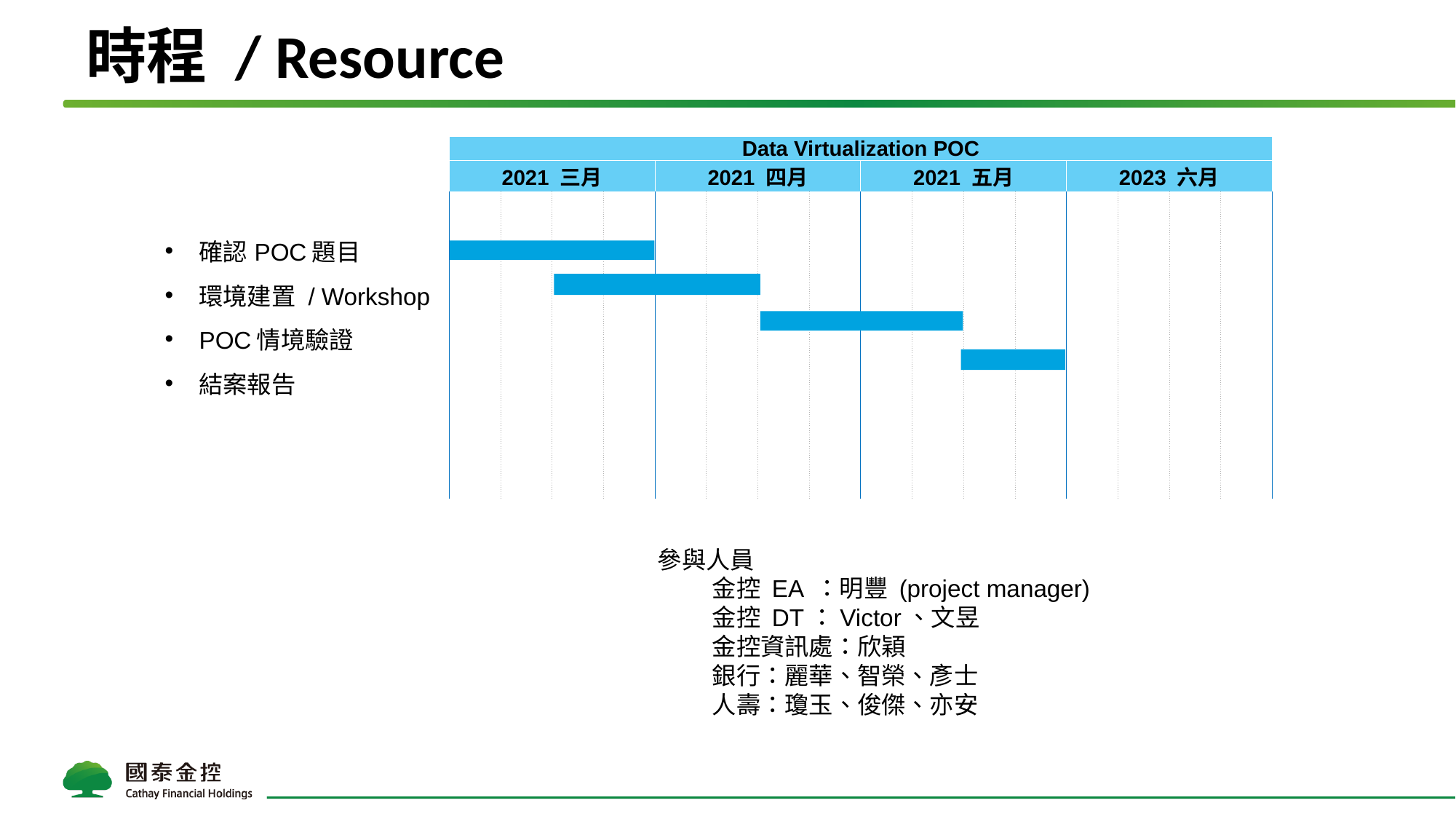

# 時程 / Resource
|  | Data Virtualization POC |  |  |  |  |  |  |  |  |  |  |  |  |  |  |  |
| --- | --- | --- | --- | --- | --- | --- | --- | --- | --- | --- | --- | --- | --- | --- | --- | --- |
|  | 2021 三月 |  |  |  | 2021 四月 |  |  |  | 2021 五月 |  |  |  | 2023 六月 |  |  |  |
| 確認POC題目 環境建置 / Workshop POC情境驗證 結案報告 |  |  |  |  |  |  |  |  |  |  |  |  |  |  |  |  |

參與人員
金控 EA ：明豐 (project manager)
金控 DT：Victor、文昱
金控資訊處：欣穎
銀行：麗華、智榮、彥士
人壽：瓊玉、俊傑、亦安